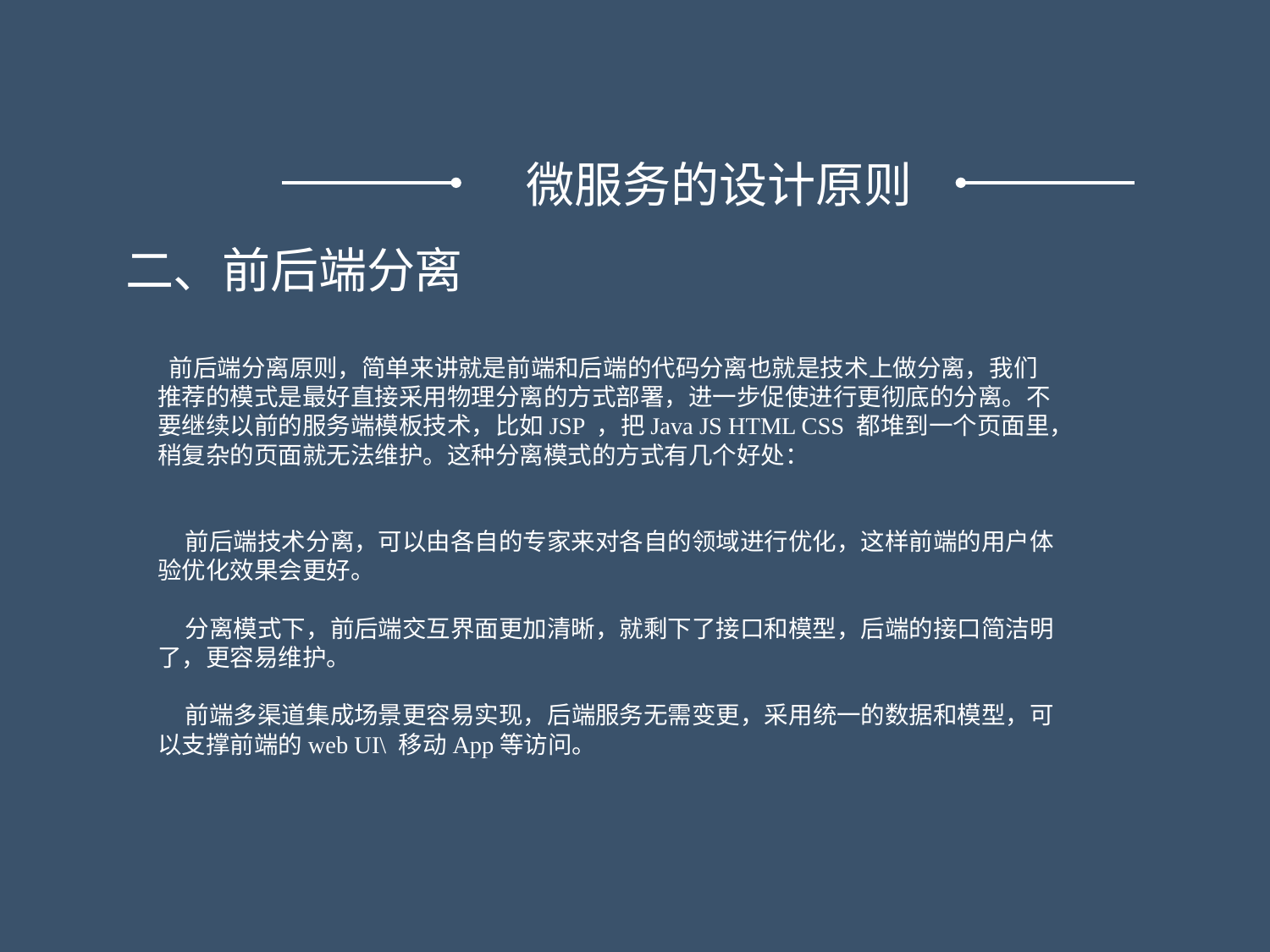

微服务的设计原则

二、前后端分离

 前后端分离原则，简单来讲就是前端和后端的代码分离也就是技术上做分离，我们推荐的模式是最好直接采用物理分离的方式部署，进一步促使进行更彻底的分离。不要继续以前的服务端模板技术，比如JSP ，把Java JS HTML CSS 都堆到一个页面里，稍复杂的页面就无法维护。这种分离模式的方式有几个好处：

    前后端技术分离，可以由各自的专家来对各自的领域进行优化，这样前端的用户体验优化效果会更好。

    分离模式下，前后端交互界面更加清晰，就剩下了接口和模型，后端的接口简洁明了，更容易维护。

    前端多渠道集成场景更容易实现，后端服务无需变更，采用统一的数据和模型，可以支撑前端的web UI\ 移动App等访问。